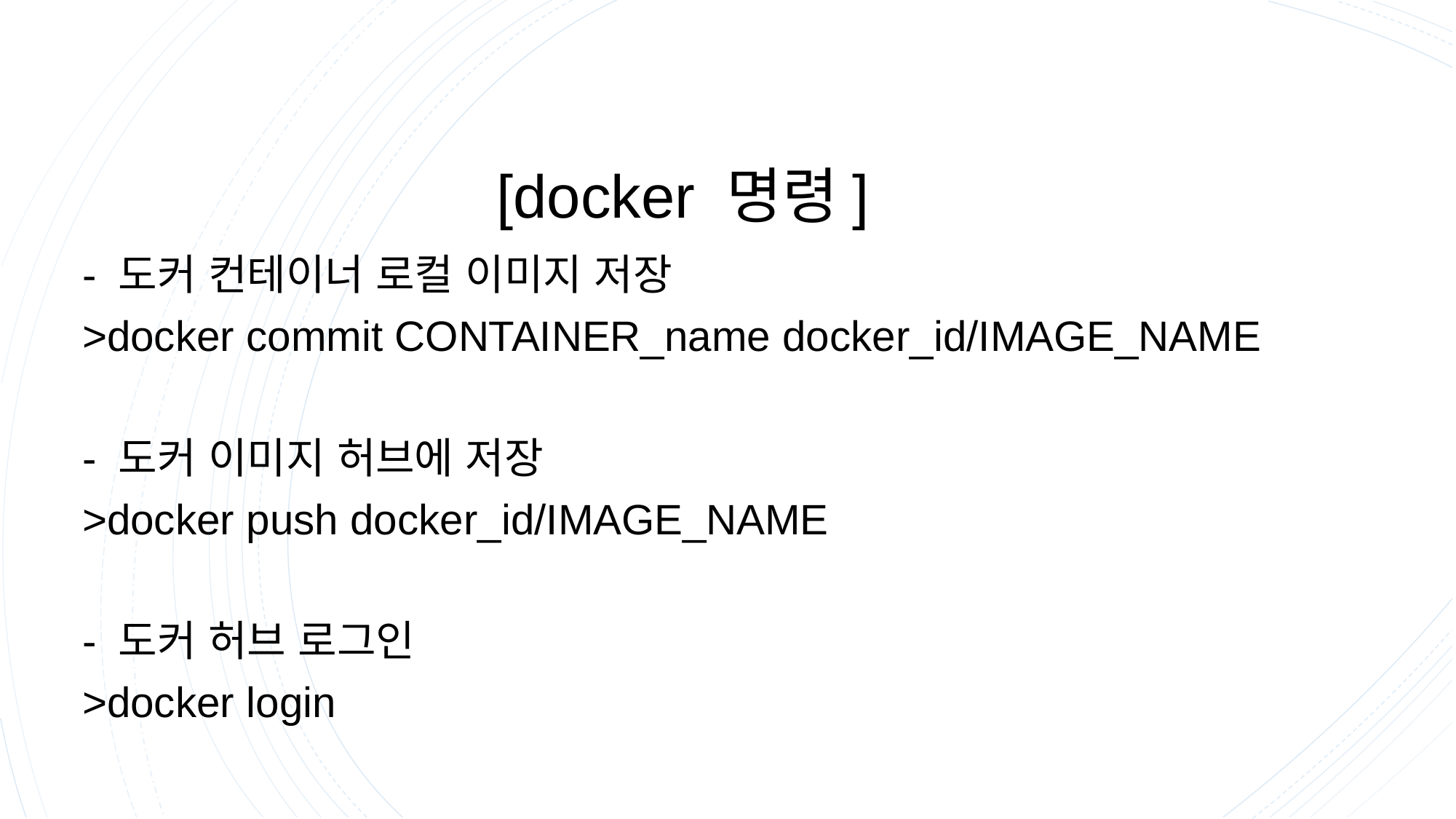

# [docker 명령]
- 도커 컨테이너 로컬 이미지 저장
>docker commit CONTAINER_name docker_id/IMAGE_NAME

- 도커 이미지 허브에 저장
>docker push docker_id/IMAGE_NAME

- 도커 허브 로그인
>docker login